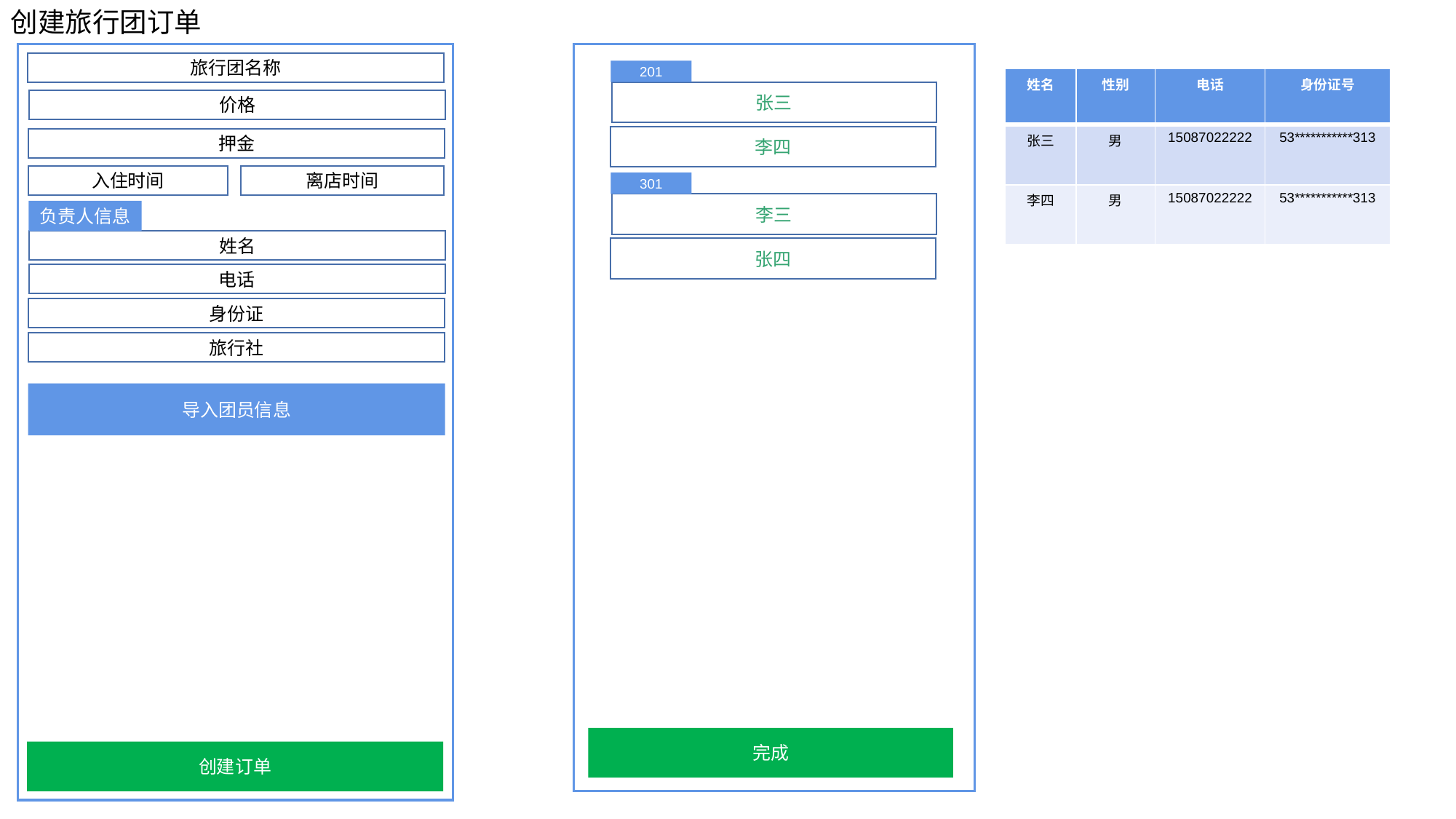

创建旅行团订单

旅行团名称
201
| 姓名 | 性别 | 电话 | 身份证号 |
| --- | --- | --- | --- |
| 张三 | 男 | 15087022222 | 53\*\*\*\*\*\*\*\*\*\*\*313 |
| 李四 | 男 | 15087022222 | 53\*\*\*\*\*\*\*\*\*\*\*313 |
张三
价格
李四
押金
入住时间
离店时间
301
李三
负责人信息
姓名
张四
电话
身份证
旅行社
导入团员信息
完成
创建订单